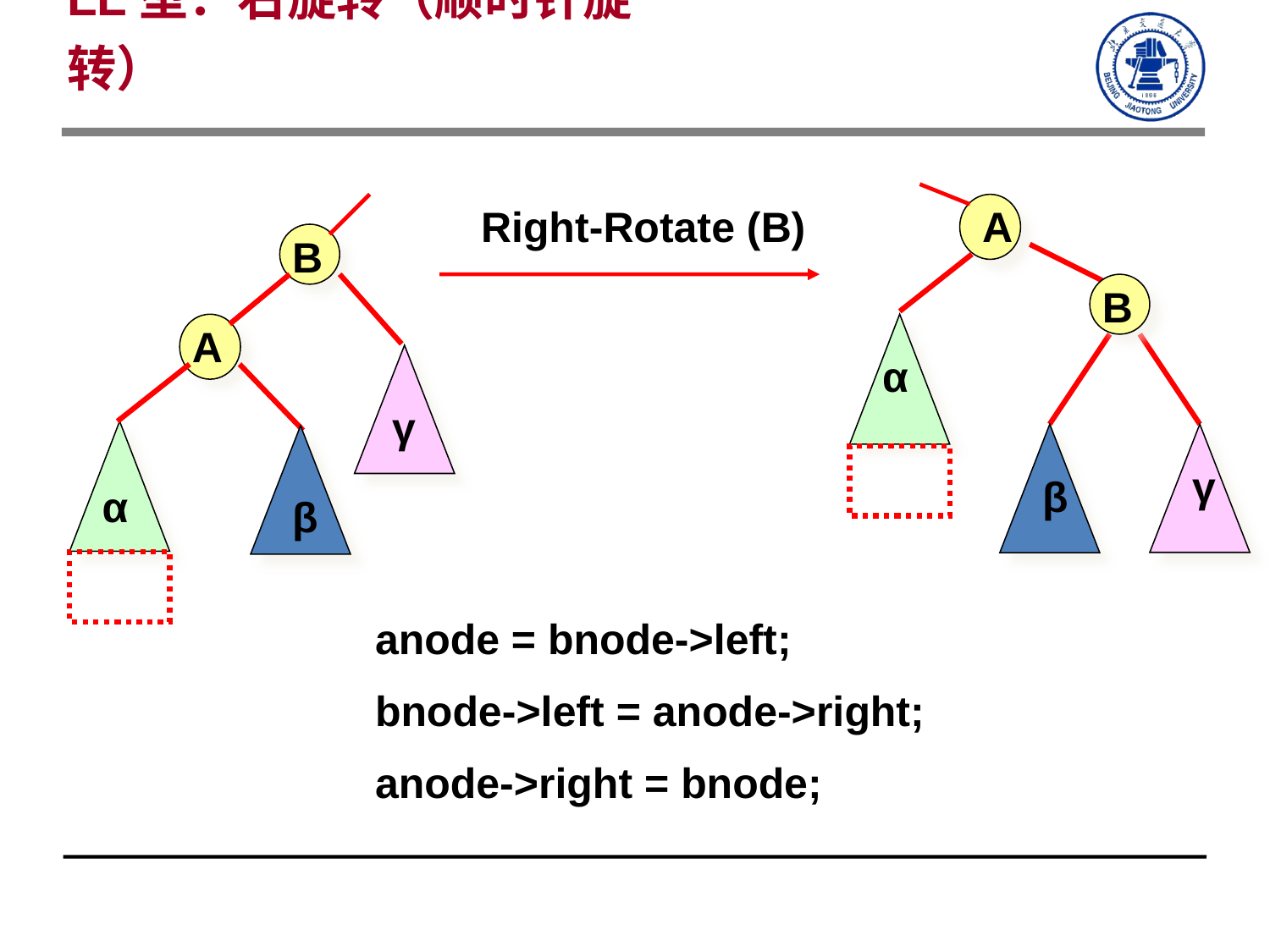

# LL型：右旋转（顺时针旋转）

A

B

α

γ
β
Right-Rotate (B)

B

A

γ

α
β

anode = bnode->left;
bnode->left = anode->right;
anode->right = bnode;